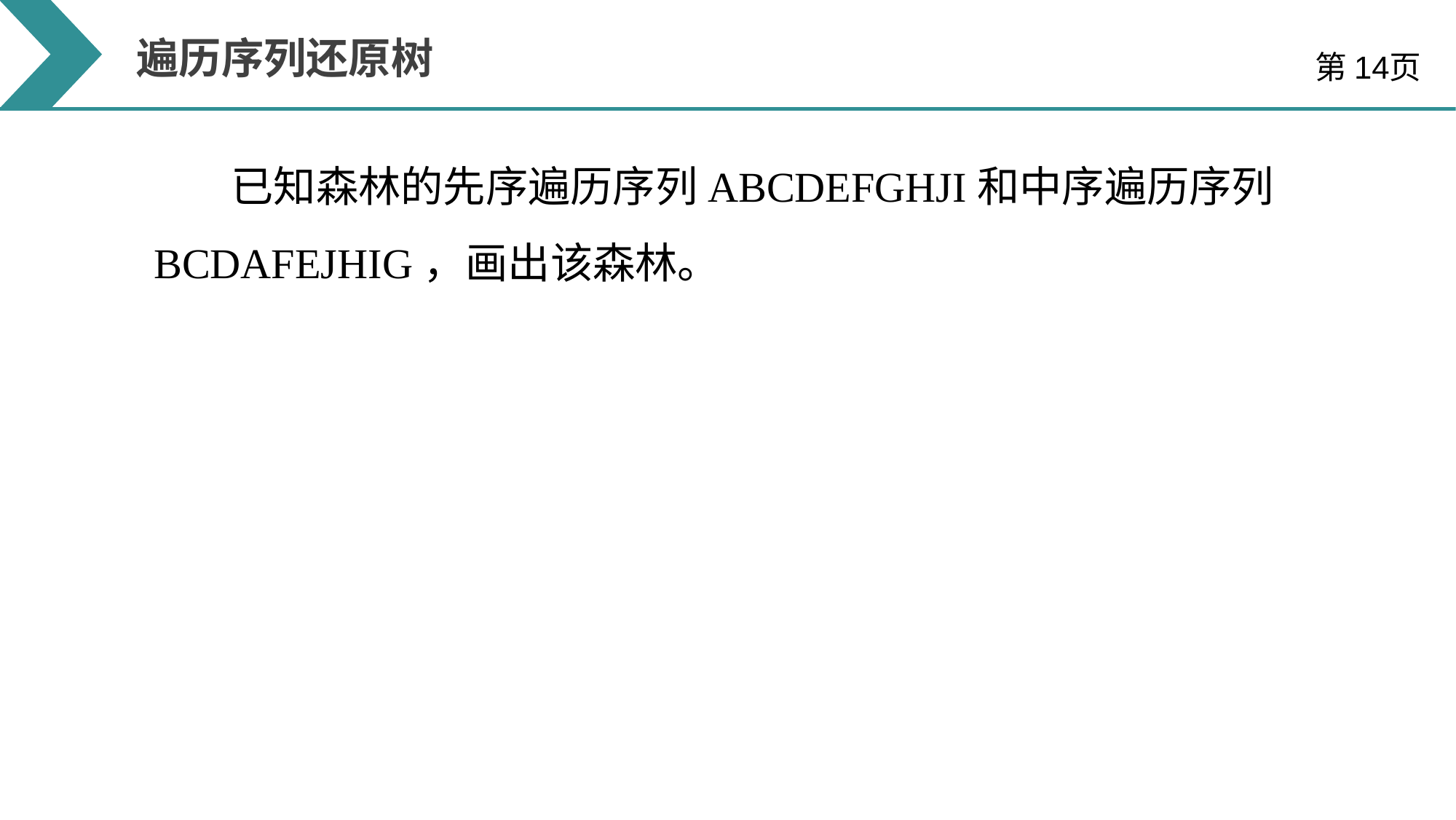

遍历序列还原树
第14页
已知森林的先序遍历序列ABCDEFGHJI和中序遍历序列BCDAFEJHIG，画出该森林。